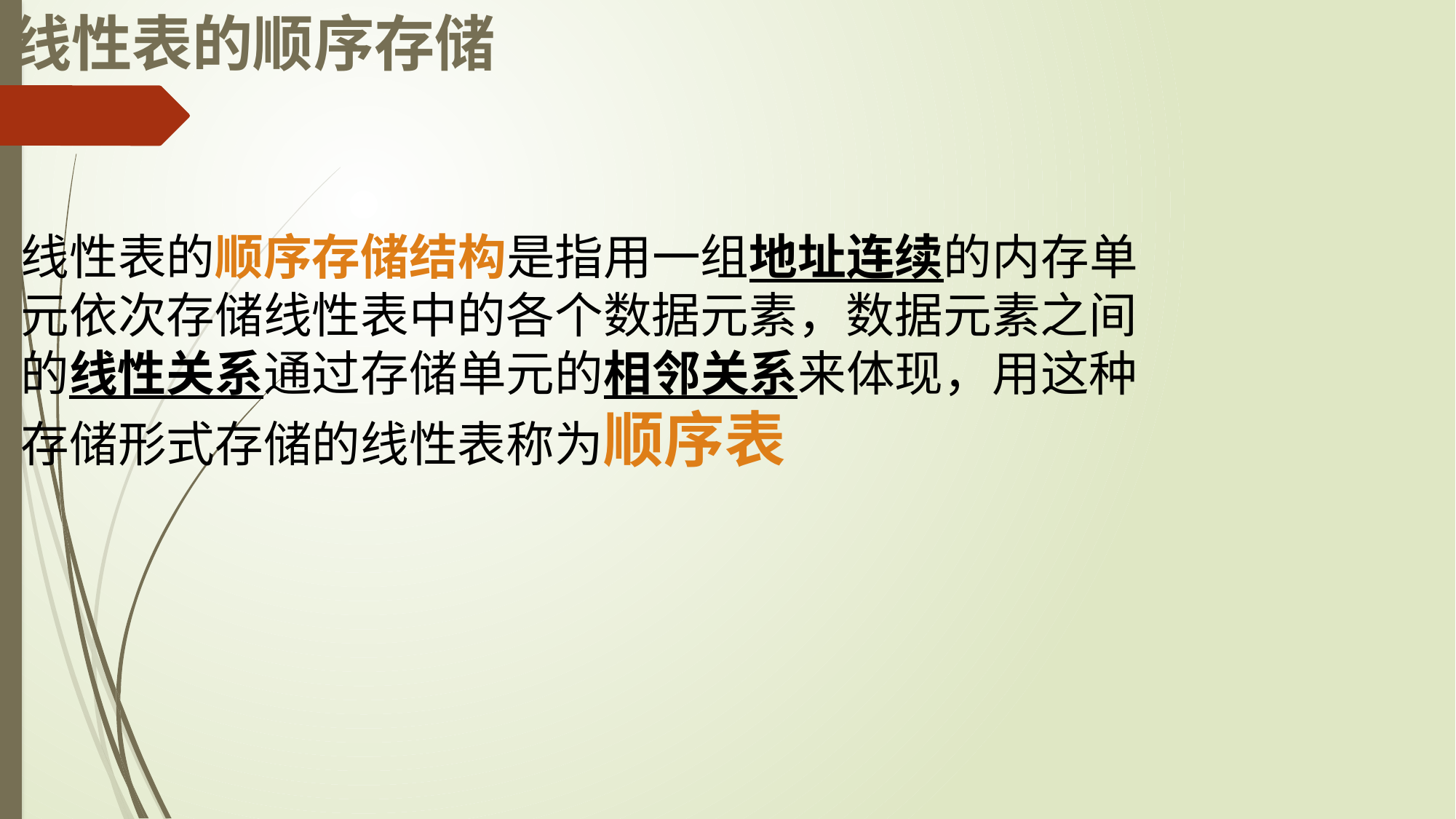

# 线性表的顺序存储
线性表的顺序存储结构是指用一组地址连续的内存单元依次存储线性表中的各个数据元素，数据元素之间的线性关系通过存储单元的相邻关系来体现，用这种存储形式存储的线性表称为顺序表